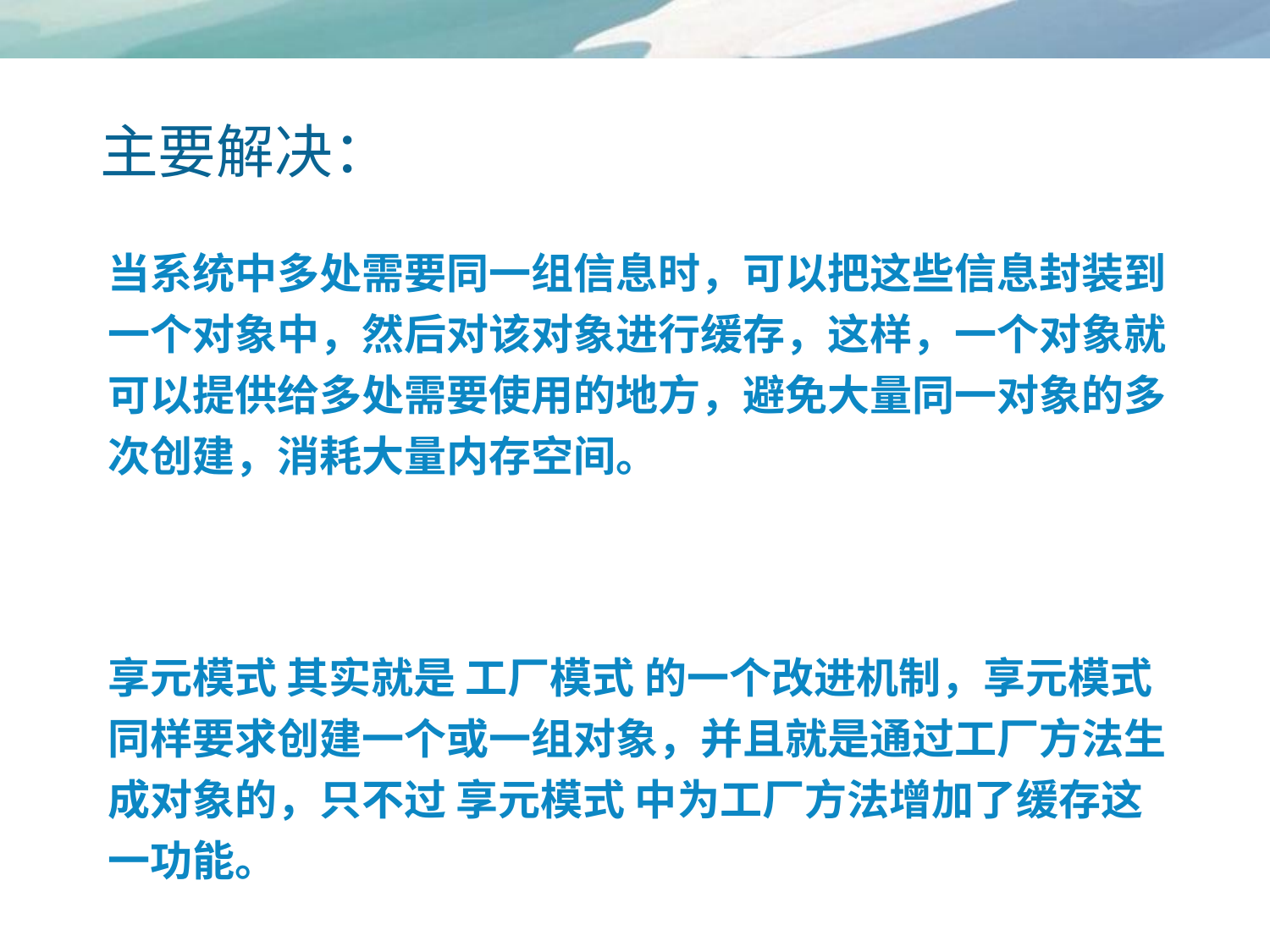

# 主要解决：
当系统中多处需要同一组信息时，可以把这些信息封装到一个对象中，然后对该对象进行缓存，这样，一个对象就可以提供给多处需要使用的地方，避免大量同一对象的多次创建，消耗大量内存空间。

享元模式 其实就是 工厂模式 的一个改进机制，享元模式 同样要求创建一个或一组对象，并且就是通过工厂方法生成对象的，只不过 享元模式 中为工厂方法增加了缓存这一功能。